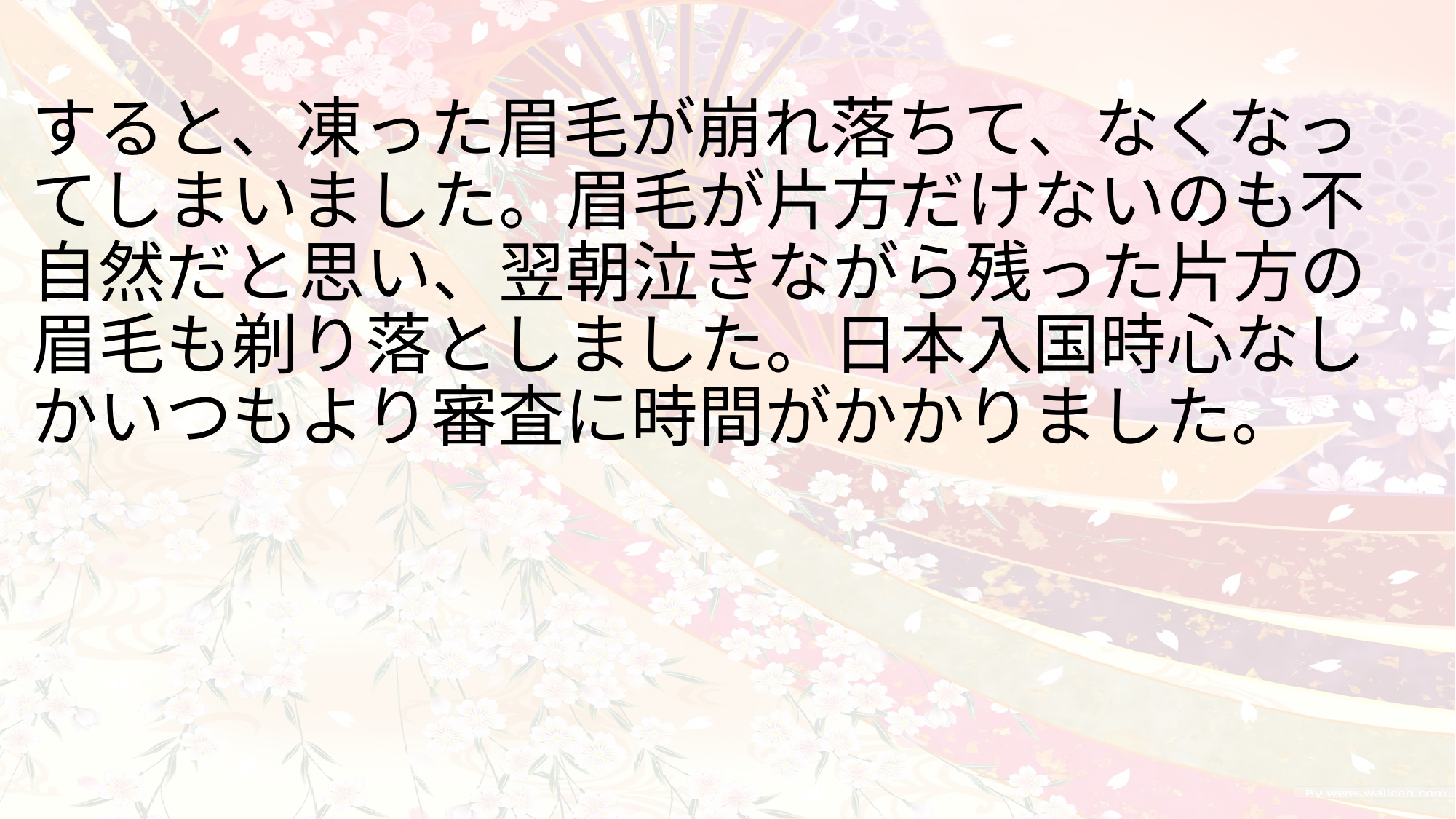

すると、凍った眉毛が崩れ落ちて、なくなってしまいました。眉毛が片方だけないのも不自然だと思い、翌朝泣きながら残った片方の眉毛も剃り落としました。日本入国時心なしかいつもより審査に時間がかかりました。